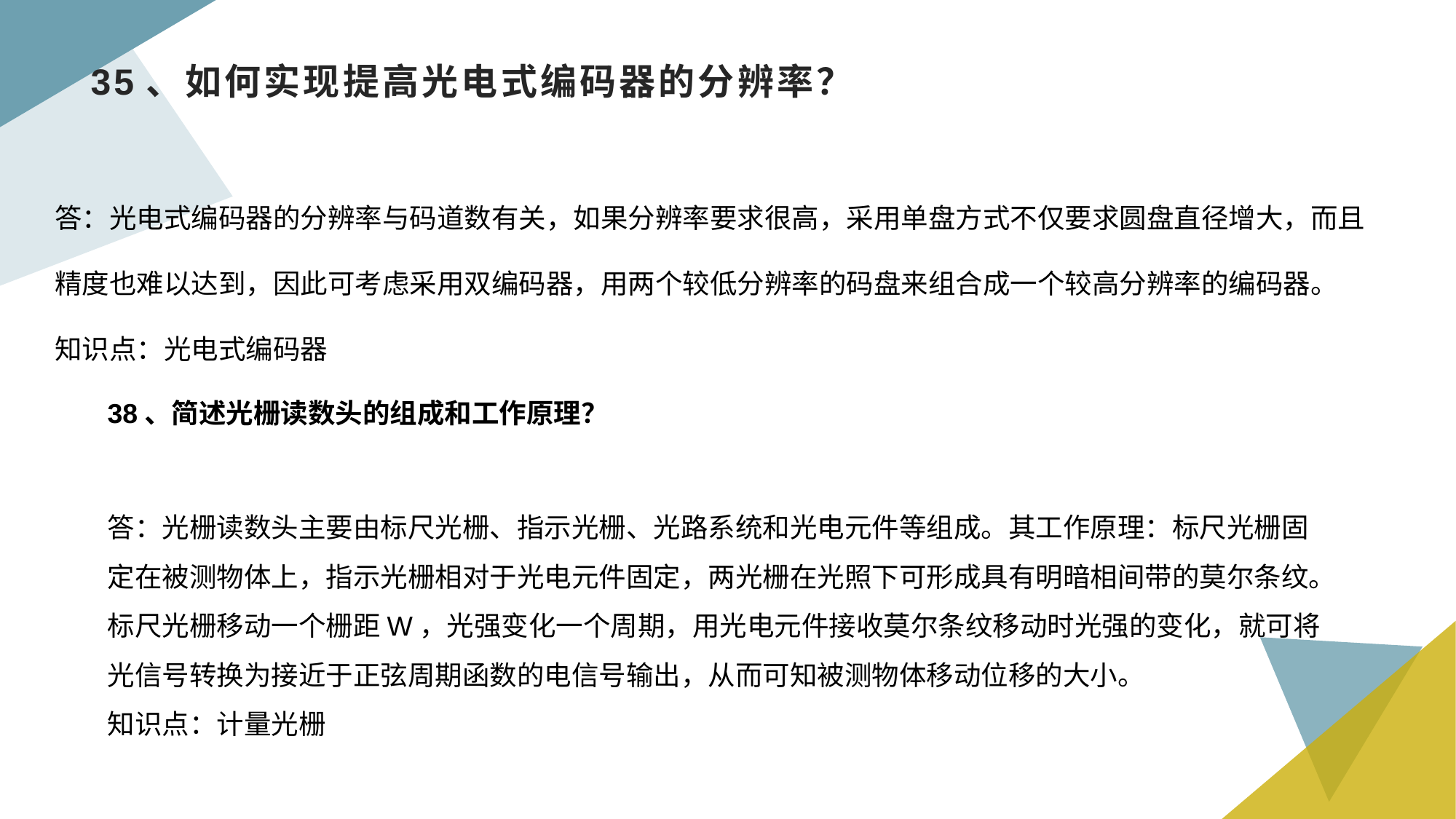

# 35、如何实现提高光电式编码器的分辨率？
答：光电式编码器的分辨率与码道数有关，如果分辨率要求很高，采用单盘方式不仅要求圆盘直径增大，而且精度也难以达到，因此可考虑采用双编码器，用两个较低分辨率的码盘来组合成一个较高分辨率的编码器。
知识点：光电式编码器
38、简述光栅读数头的组成和工作原理？
答：光栅读数头主要由标尺光栅、指示光栅、光路系统和光电元件等组成。其工作原理：标尺光栅固定在被测物体上，指示光栅相对于光电元件固定，两光栅在光照下可形成具有明暗相间带的莫尔条纹。标尺光栅移动一个栅距W，光强变化一个周期，用光电元件接收莫尔条纹移动时光强的变化，就可将光信号转换为接近于正弦周期函数的电信号输出，从而可知被测物体移动位移的大小。
知识点：计量光栅